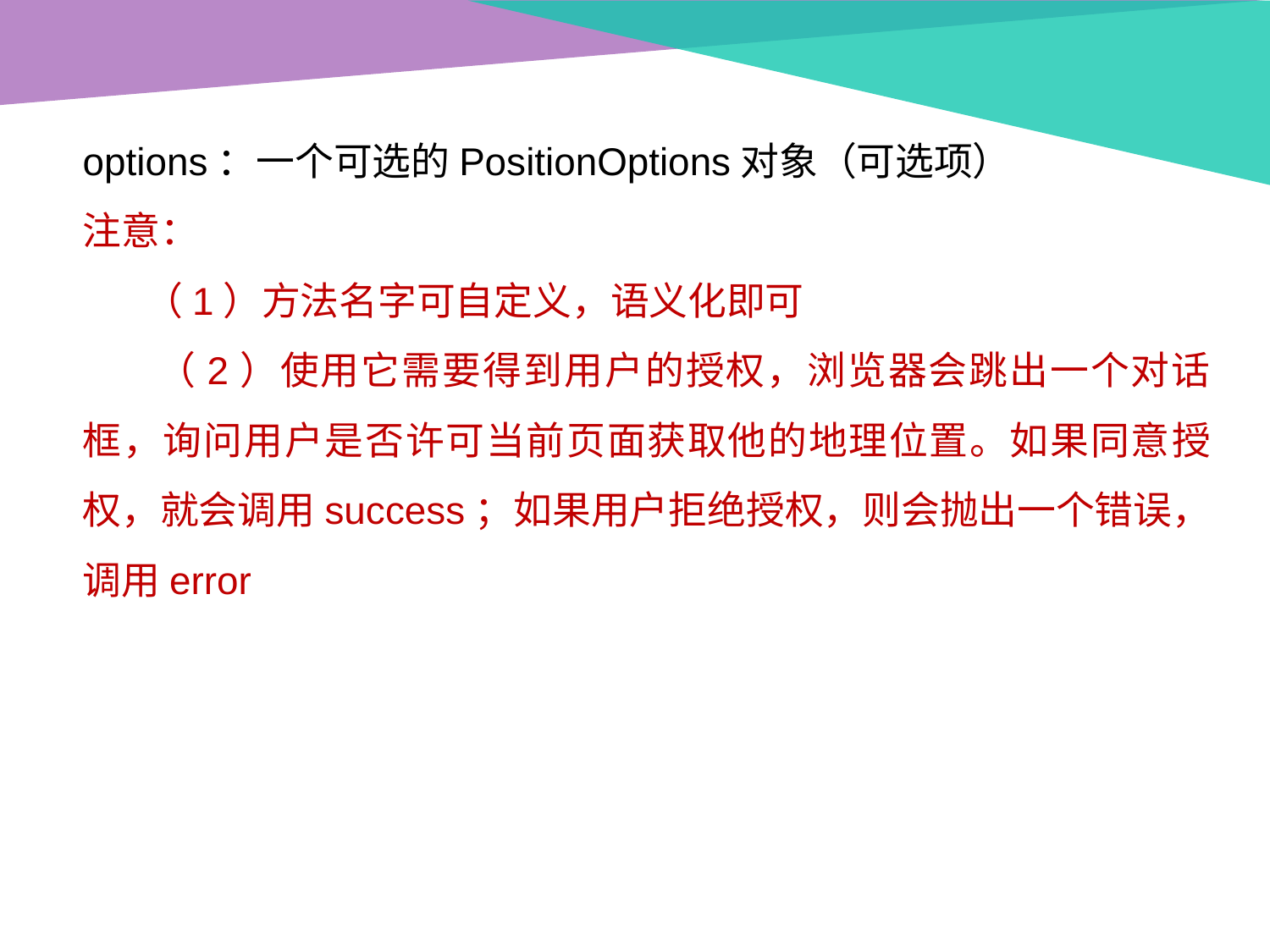

options：一个可选的PositionOptions对象（可选项）
注意：
      （1）方法名字可自定义，语义化即可
      （2）使用它需要得到用户的授权，浏览器会跳出一个对话框，询问用户是否许可当前页面获取他的地理位置。如果同意授权，就会调用success；如果用户拒绝授权，则会抛出一个错误，调用error